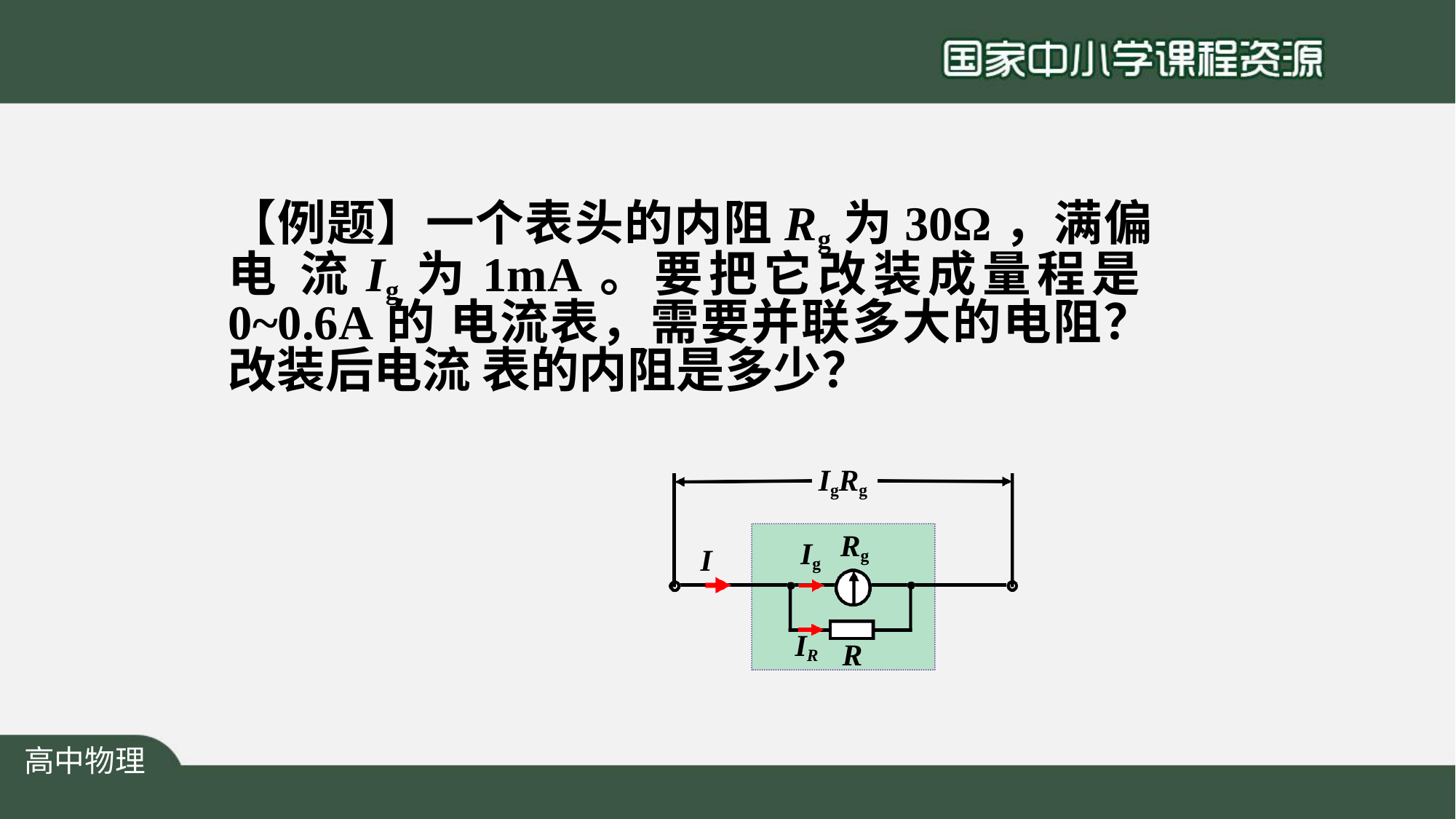

# 【例题】一个表头的内阻Rg为30Ω，满偏电 流Ig为1mA。要把它改装成量程是0~0.6A的 电流表，需要并联多大的电阻？改装后电流 表的内阻是多少？
IgRg

Rg
Ig
I

IR
R
高中物理